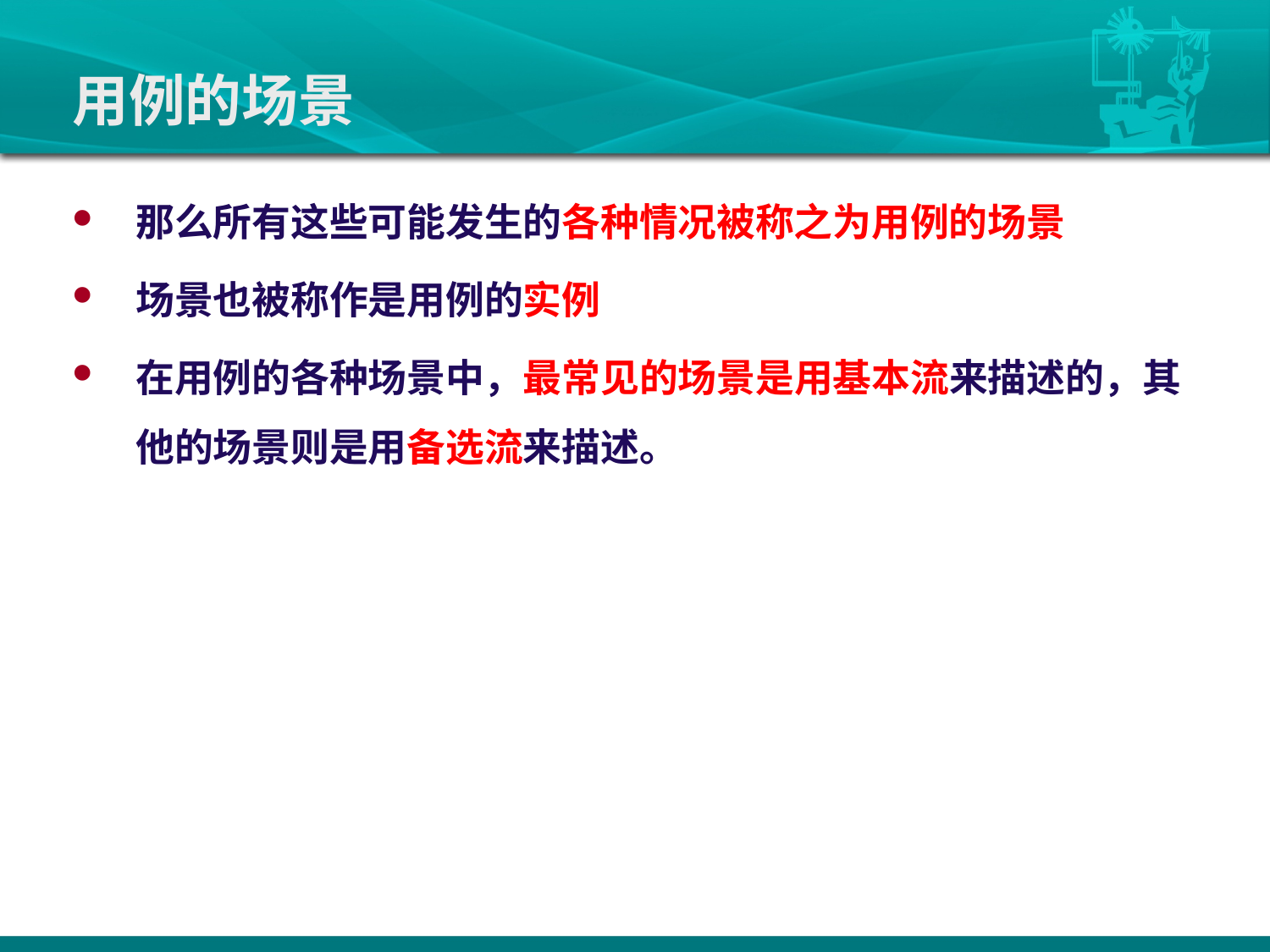

# 用例的场景
那么所有这些可能发生的各种情况被称之为用例的场景
场景也被称作是用例的实例
在用例的各种场景中，最常见的场景是用基本流来描述的，其他的场景则是用备选流来描述。